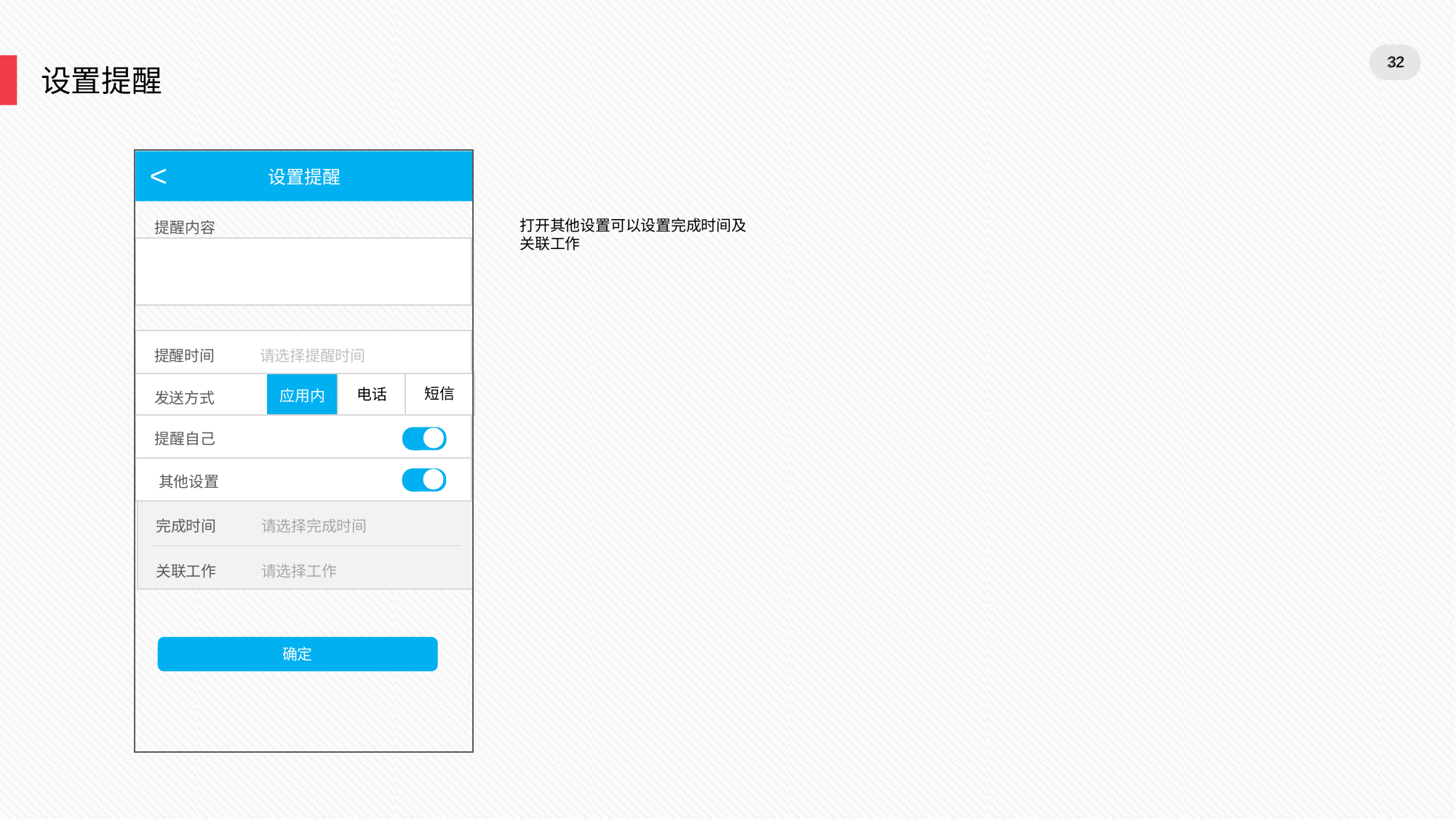

32
32
设置提醒

设置提醒
<
打开其他设置可以设置完成时间及关联工作
提醒内容

提醒时间             请选择提醒时间
短信

电话
应用内
发送方式

提醒自己

其他设置

完成时间             请选择完成时间
关联工作             请选择工作
确定